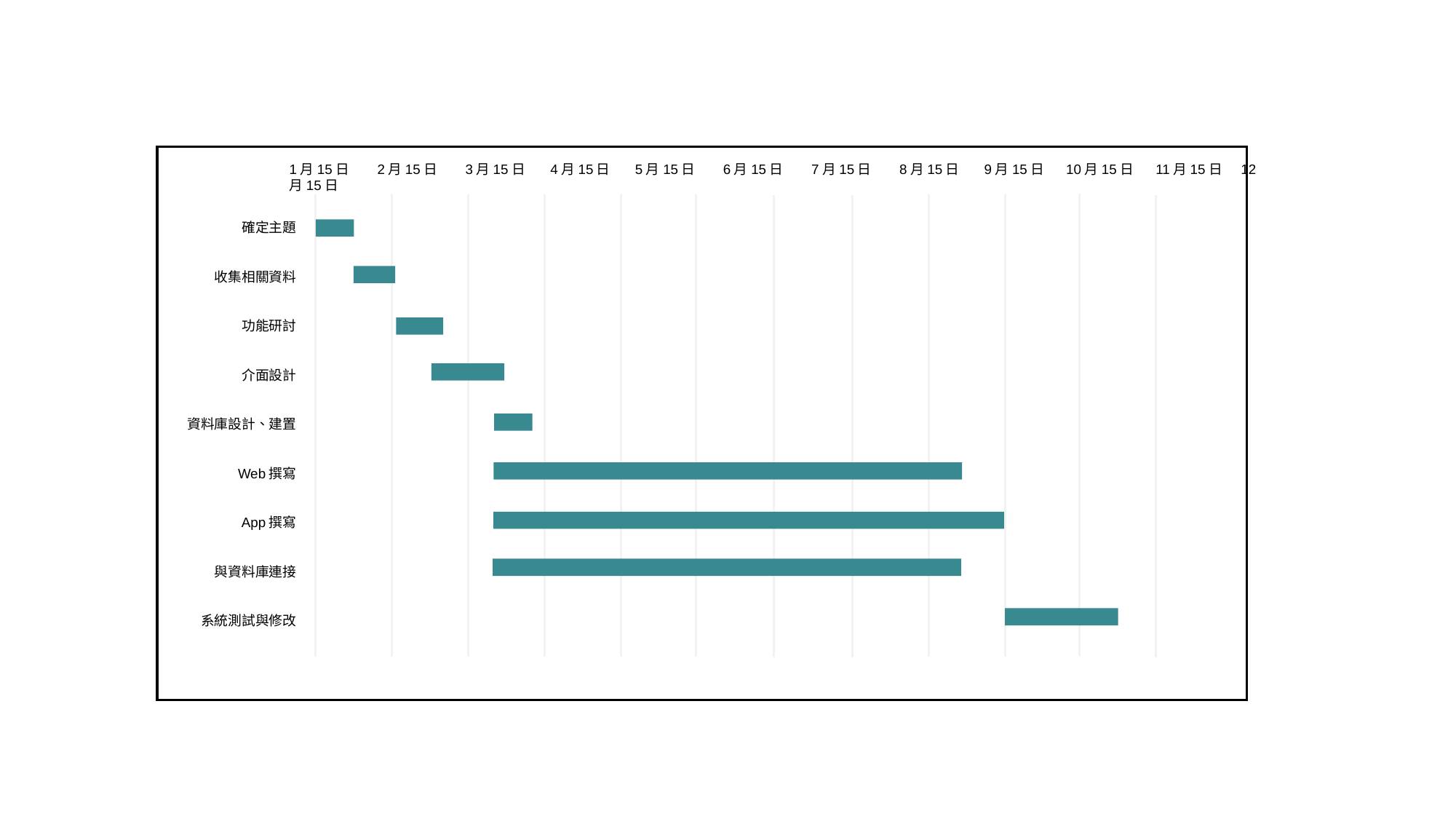

1月15日        2月15日        3月15日       4月15日       5月15日        6月15日        7月15日        8月15日       9月15日      10月15日      11月15日     12月15日
確定主題

收集相關資料

功能研討

介面設計

資料庫設計、建置

Web撰寫

App撰寫

與資料庫連接

系統測試與修改